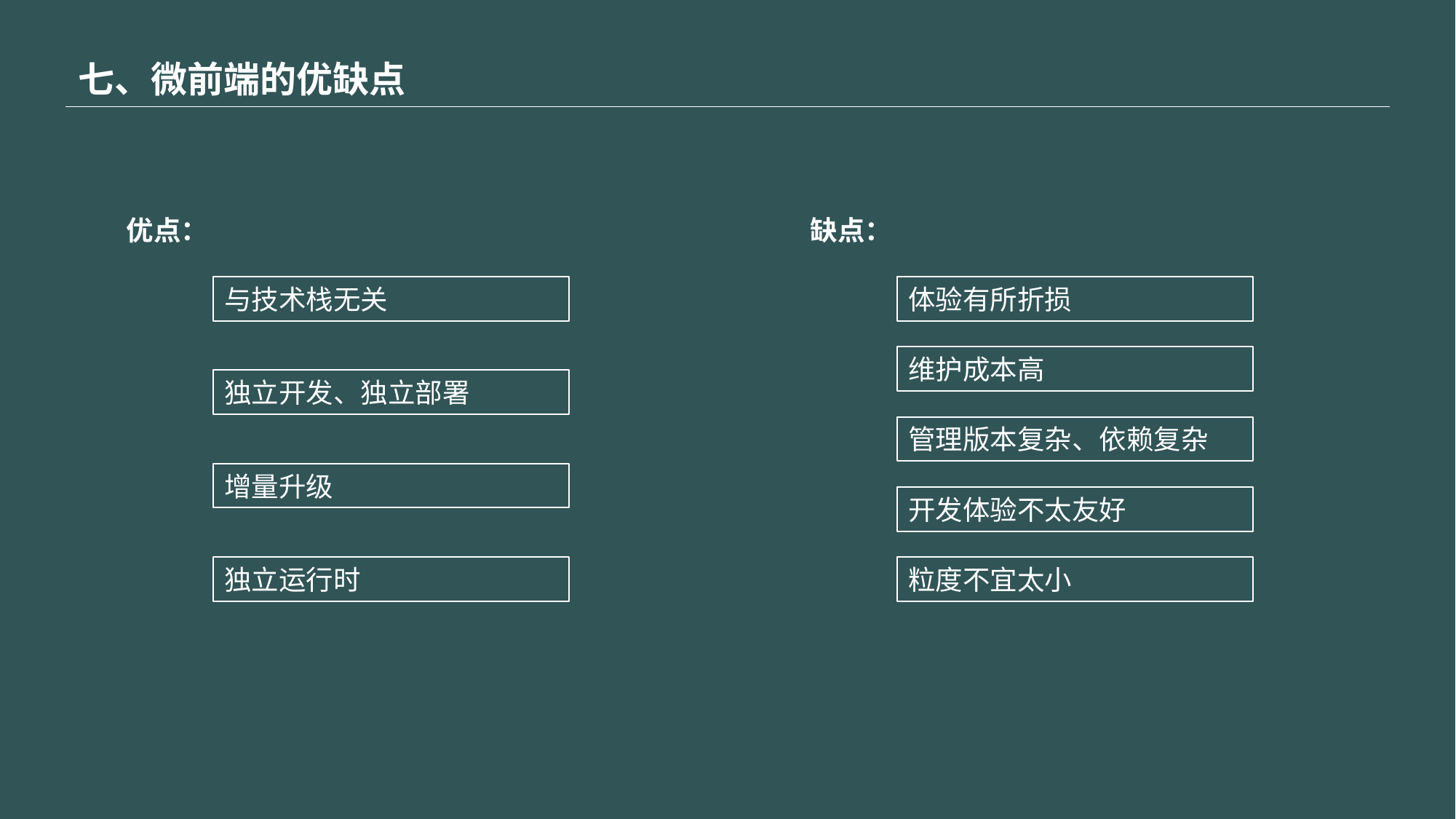

七、微前端的优缺点
优点：
缺点：
与技术栈无关
体验有所折损
维护成本高
独立开发、独立部署
管理版本复杂、依赖复杂
增量升级
开发体验不太友好
独立运行时
粒度不宜太小